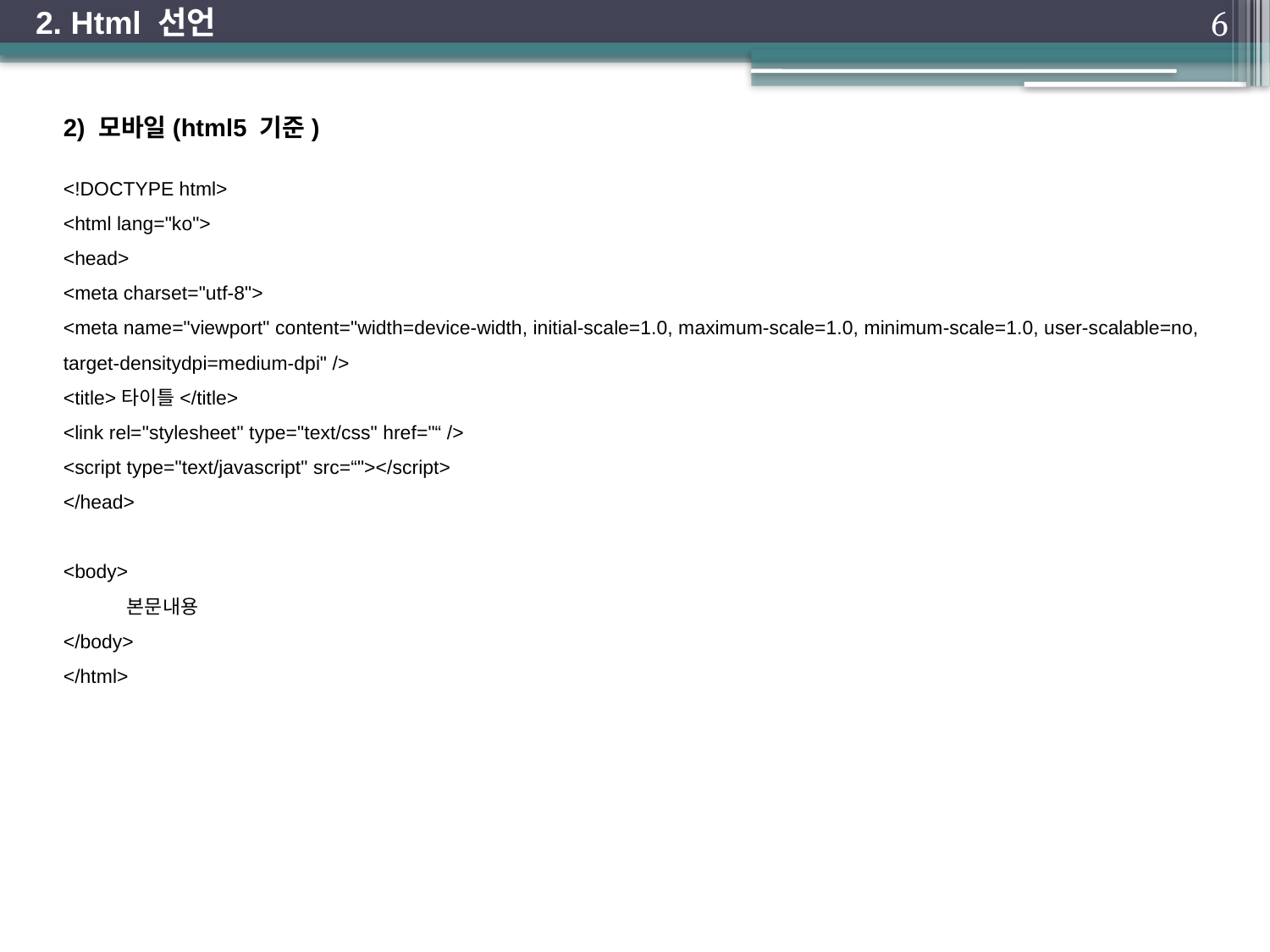

2. Html 선언
6
2) 모바일(html5 기준)
<!DOCTYPE html>
<html lang="ko">
<head>
<meta charset="utf-8">
<meta name="viewport" content="width=device-width, initial-scale=1.0, maximum-scale=1.0, minimum-scale=1.0, user-scalable=no,
target-densitydpi=medium-dpi" />
<title>타이틀</title>
<link rel="stylesheet" type="text/css" href="“ />
<script type="text/javascript" src=“"></script>
</head>

<body>
본문내용
</body>
</html>